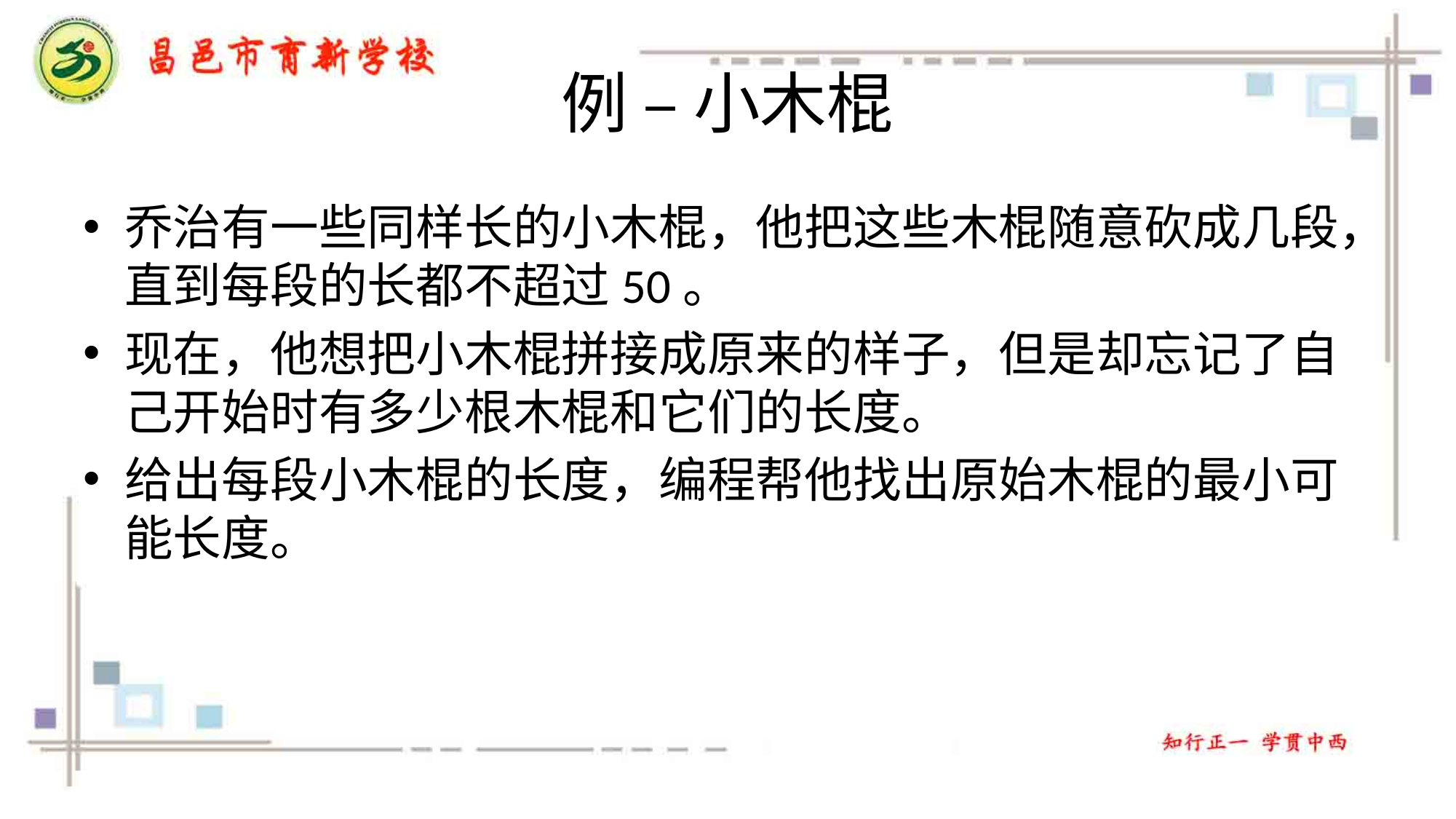

# 例 – 小木棍
乔治有一些同样长的小木棍，他把这些木棍随意砍成几段，直到每段的长都不超过50。
现在，他想把小木棍拼接成原来的样子，但是却忘记了自己开始时有多少根木棍和它们的长度。
给出每段小木棍的长度，编程帮他找出原始木棍的最小可能长度。